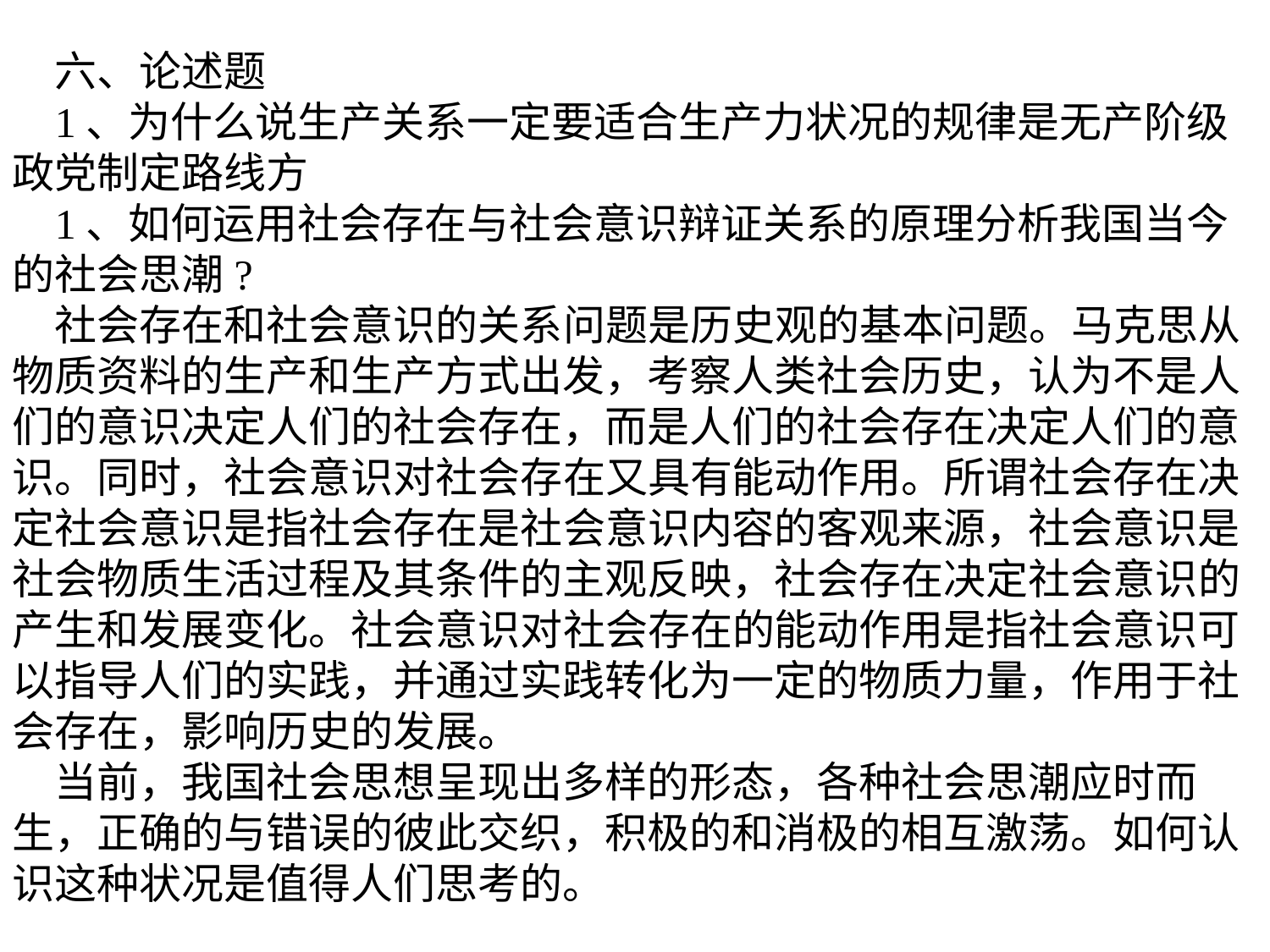

六、论述题
1、为什么说生产关系一定要适合生产力状况的规律是无产阶级政党制定路线方
1、如何运用社会存在与社会意识辩证关系的原理分析我国当今的社会思潮?
社会存在和社会意识的关系问题是历史观的基本问题。马克思从物质资料的生产和生产方式出发，考察人类社会历史，认为不是人们的意识决定人们的社会存在，而是人们的社会存在决定人们的意识。同时，社会意识对社会存在又具有能动作用。所谓社会存在决定社会意识是指社会存在是社会意识内容的客观来源，社会意识是社会物质生活过程及其条件的主观反映，社会存在决定社会意识的产生和发展变化。社会意识对社会存在的能动作用是指社会意识可以指导人们的实践，并通过实践转化为一定的物质力量，作用于社会存在，影响历史的发展。
当前，我国社会思想呈现出多样的形态，各种社会思潮应时而生，正确的与错误的彼此交织，积极的和消极的相互激荡。如何认识这种状况是值得人们思考的。